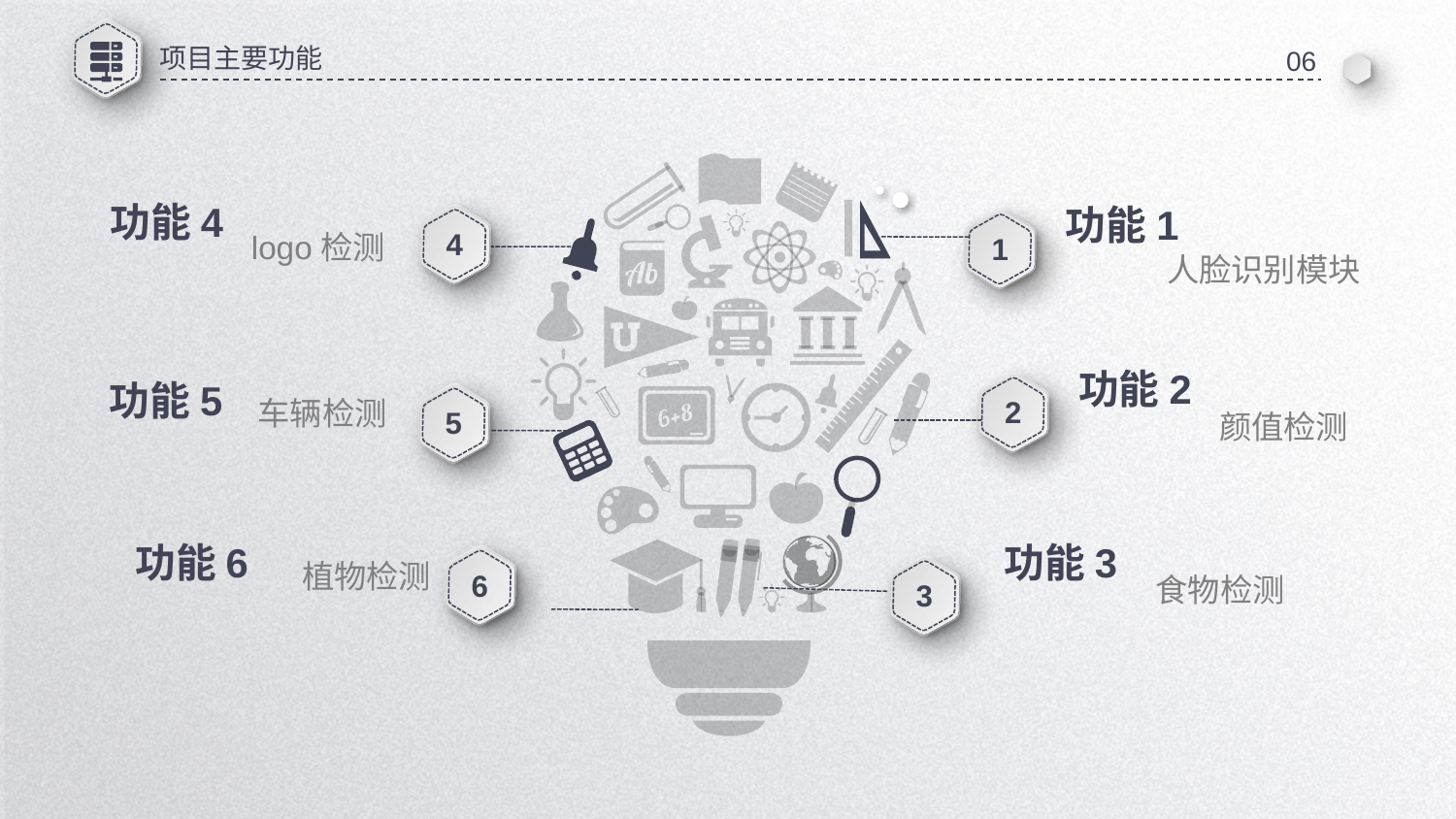

项目主要功能
06

功能4

4
logo检测
功能1

1

人脸识别模块

功能2

功能5
车辆检测

5

2

颜值检测

功能3
功能6
植物检测

6

食物检测

3